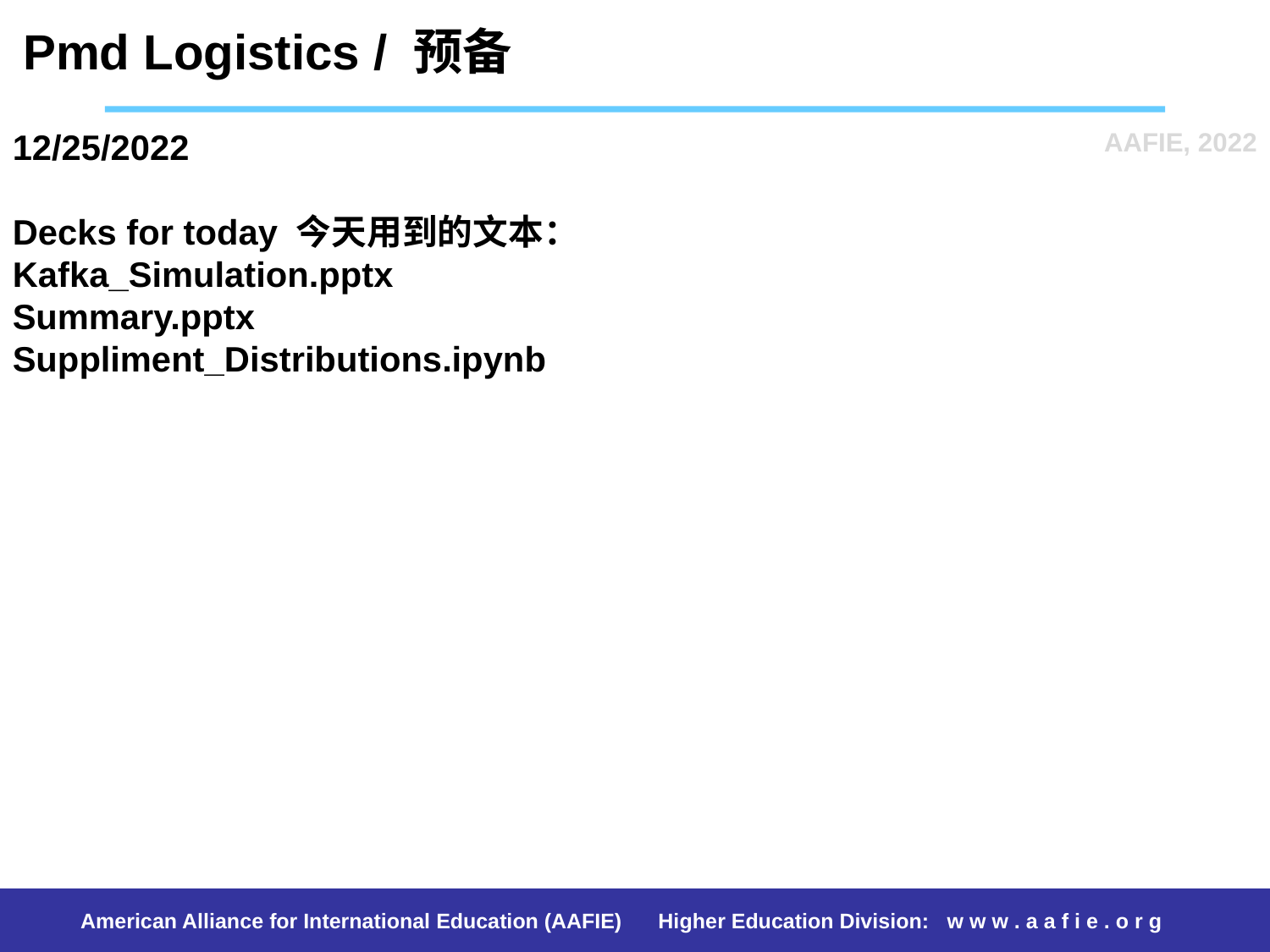

Pmd Logistics / 预备
# 12/25/2022 Decks for today 今天用到的文本： Kafka_Simulation.pptx Summary.pptx Suppliment_Distributions.ipynb
AAFIE, 2022